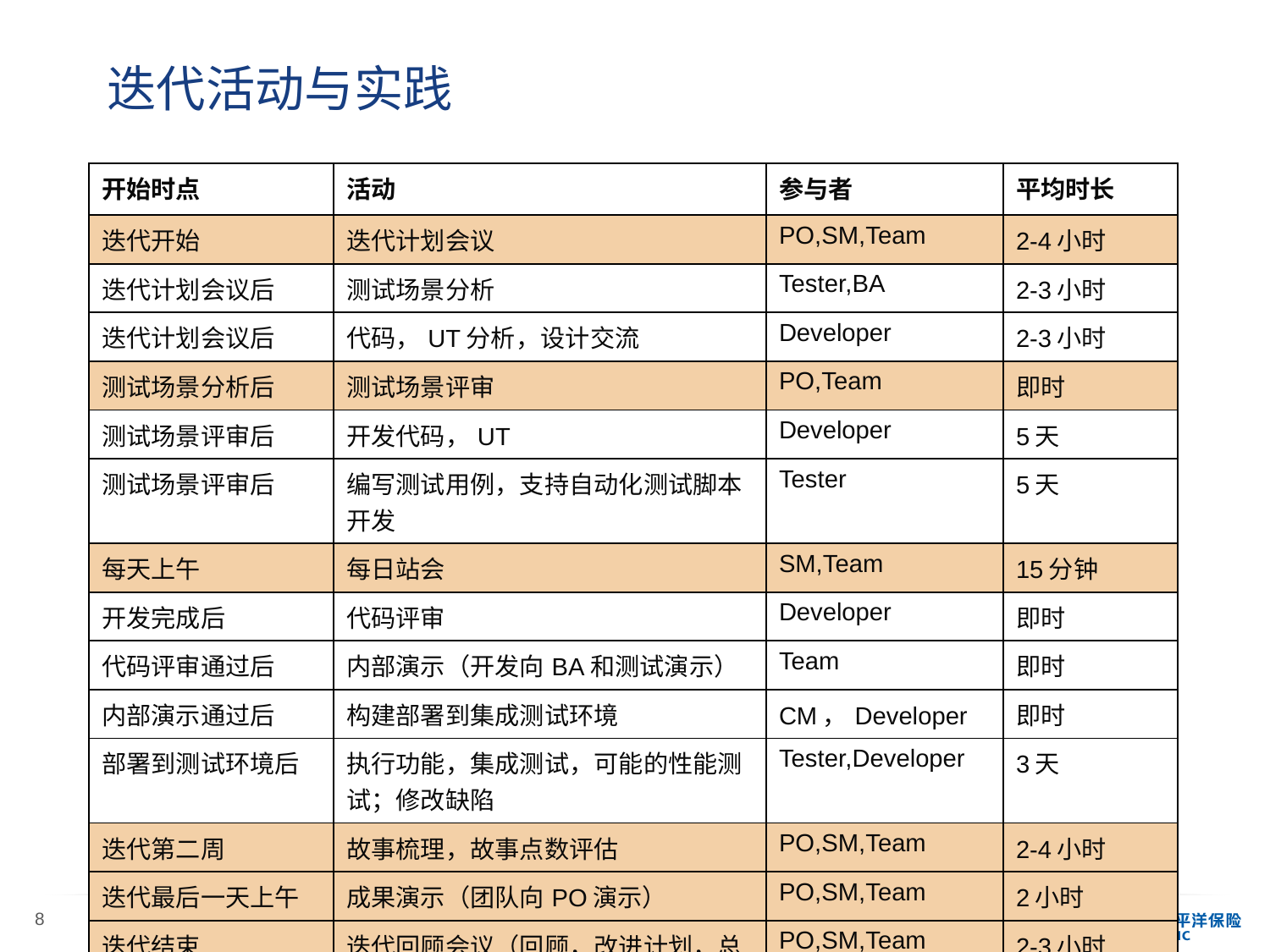

迭代活动与实践
| 开始时点 | 活动 | 参与者 | 平均时长 |
| --- | --- | --- | --- |
| 迭代开始 | 迭代计划会议 | PO,SM,Team | 2-4小时 |
| 迭代计划会议后 | 测试场景分析 | Tester,BA | 2-3小时 |
| 迭代计划会议后 | 代码，UT分析，设计交流 | Developer | 2-3小时 |
| 测试场景分析后 | 测试场景评审 | PO,Team | 即时 |
| 测试场景评审后 | 开发代码，UT | Developer | 5天 |
| 测试场景评审后 | 编写测试用例，支持自动化测试脚本开发 | Tester | 5天 |
| 每天上午 | 每日站会 | SM,Team | 15分钟 |
| 开发完成后 | 代码评审 | Developer | 即时 |
| 代码评审通过后 | 内部演示（开发向BA和测试演示） | Team | 即时 |
| 内部演示通过后 | 构建部署到集成测试环境 | CM，Developer | 即时 |
| 部署到测试环境后 | 执行功能，集成测试，可能的性能测试；修改缺陷 | Tester,Developer | 3天 |
| 迭代第二周 | 故事梳理，故事点数评估 | PO,SM,Team | 2-4小时 |
| 迭代最后一天上午 | 成果演示（团队向PO演示） | PO,SM,Team | 2小时 |
| 迭代结束 | 迭代回顾会议（回顾，改进计划，总结技术债务，生产事故RCA） | PO,SM,Team | 2-3小时 |